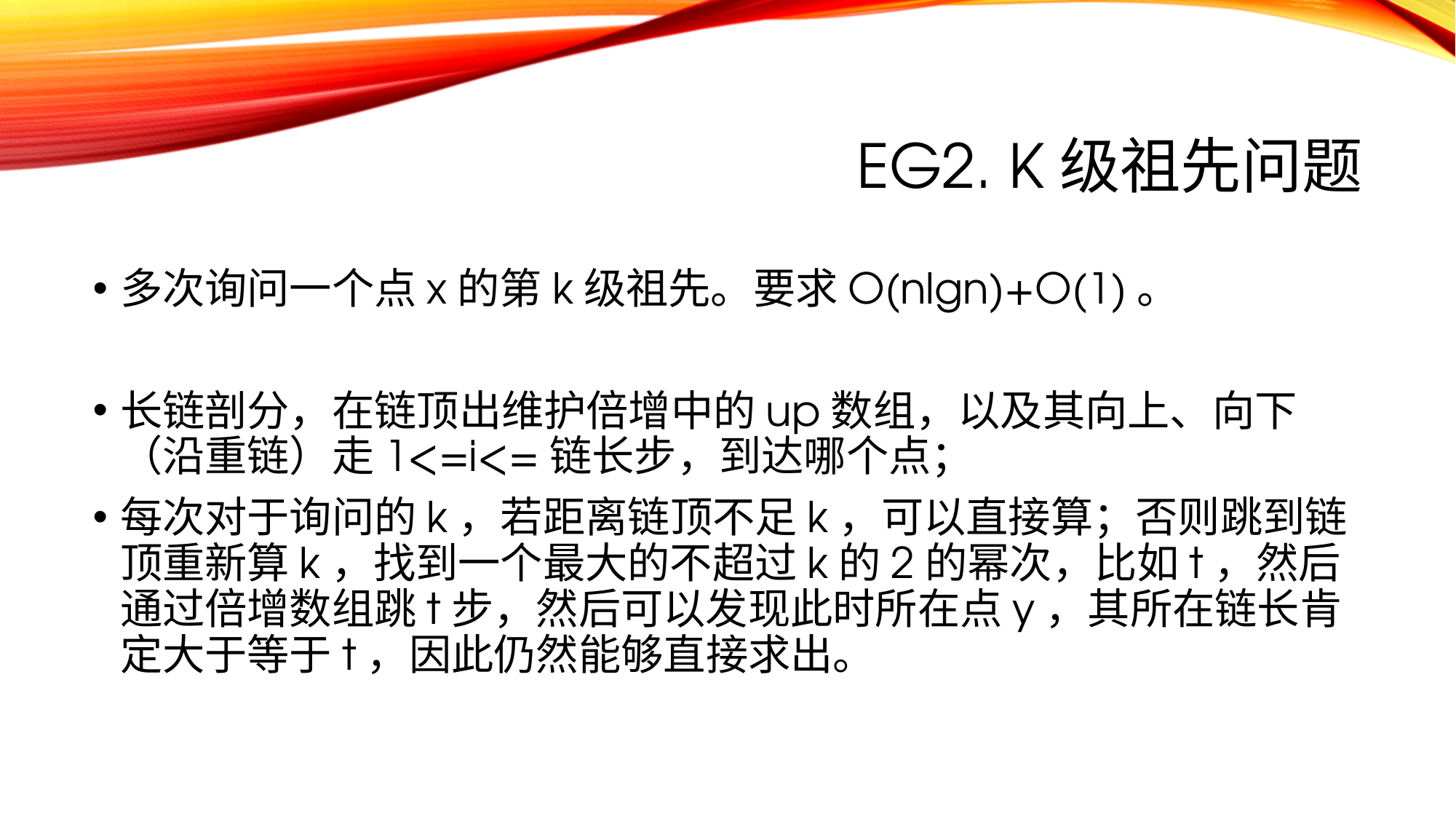

# Eg2. K级祖先问题
多次询问一个点x的第k级祖先。要求O(nlgn)+O(1)。

长链剖分，在链顶出维护倍增中的up数组，以及其向上、向下（沿重链）走1<=i<=链长步，到达哪个点；
每次对于询问的k，若距离链顶不足k，可以直接算；否则跳到链顶重新算k，找到一个最大的不超过k的2的幂次，比如t，然后通过倍增数组跳t步，然后可以发现此时所在点y，其所在链长肯定大于等于t，因此仍然能够直接求出。